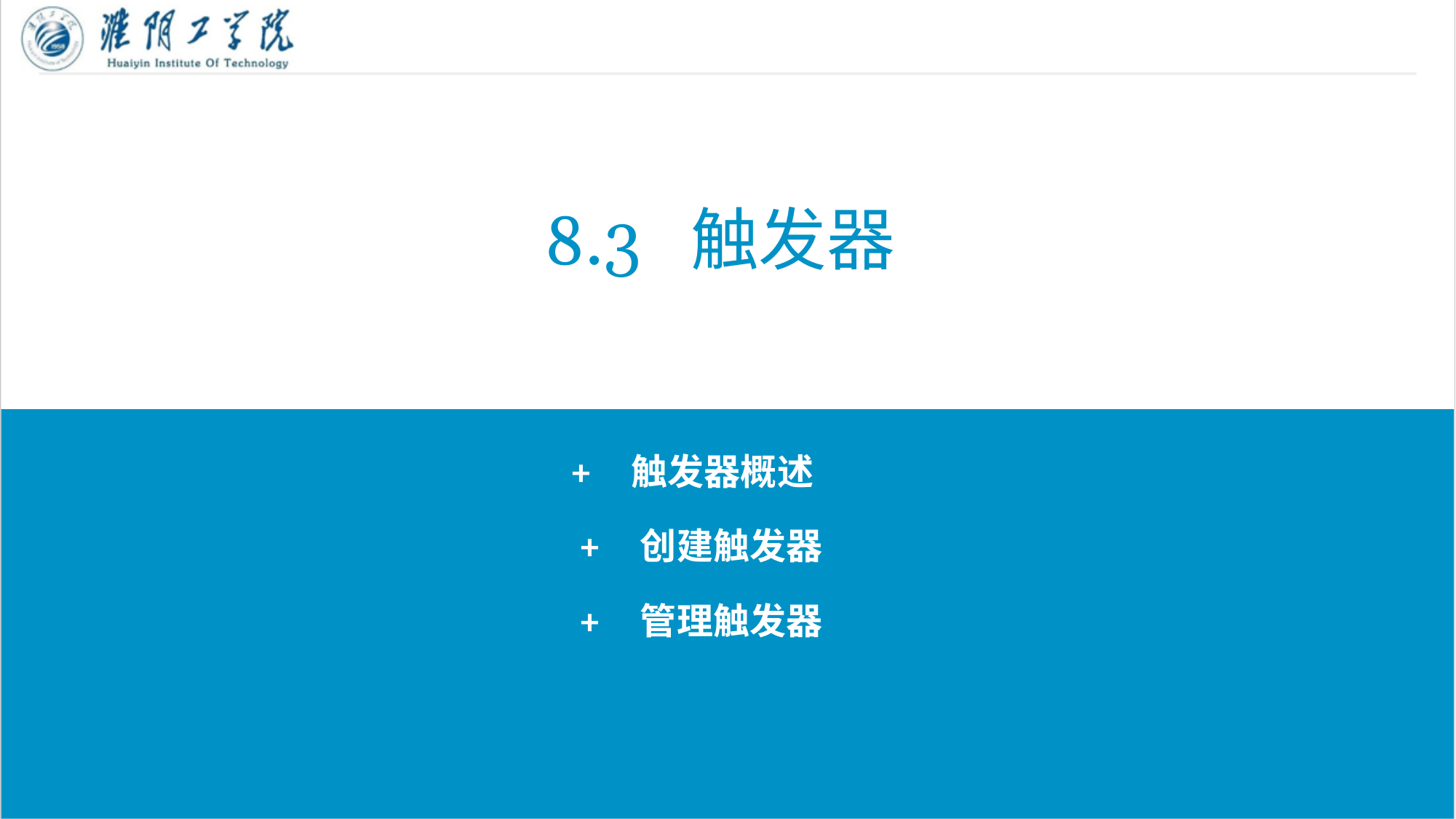

8.3  触发器

   +    触发器概述
+    创建触发器
+    管理触发器
7